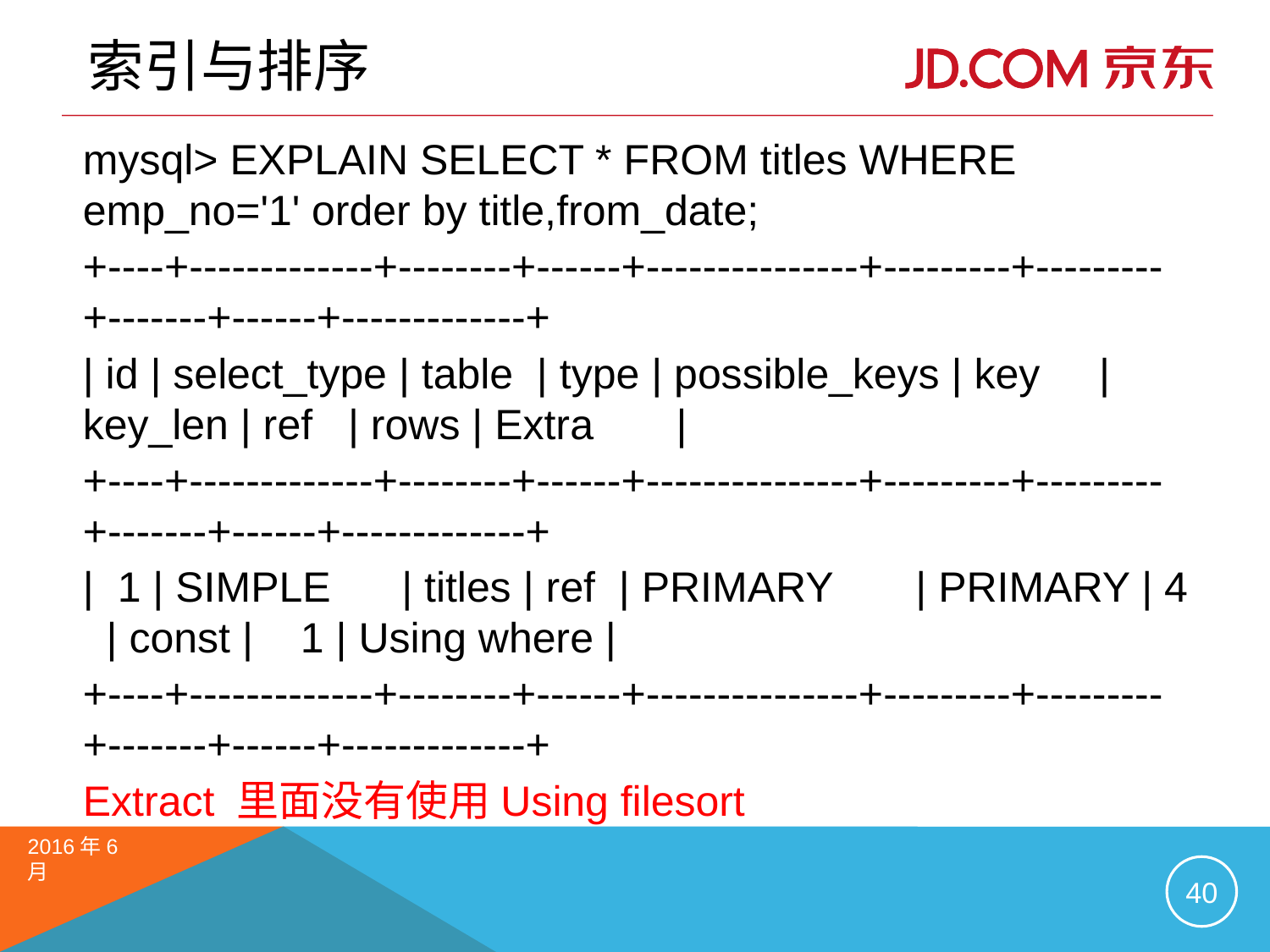

# 索引与排序
mysql> EXPLAIN SELECT * FROM titles WHERE emp_no='1' order by title,from_date;
+----+-------------+--------+------+---------------+---------+---------+-------+------+-------------+
| id | select_type | table  | type | possible_keys | key     | key_len | ref   | rows | Extra       |
+----+-------------+--------+------+---------------+---------+---------+-------+------+-------------+
|  1 | SIMPLE      | titles | ref  | PRIMARY       | PRIMARY | 4       | const |    1 | Using where |
+----+-------------+--------+------+---------------+---------+---------+-------+------+-------------+
Extract 里面没有使用Using filesort

2016年6月
40